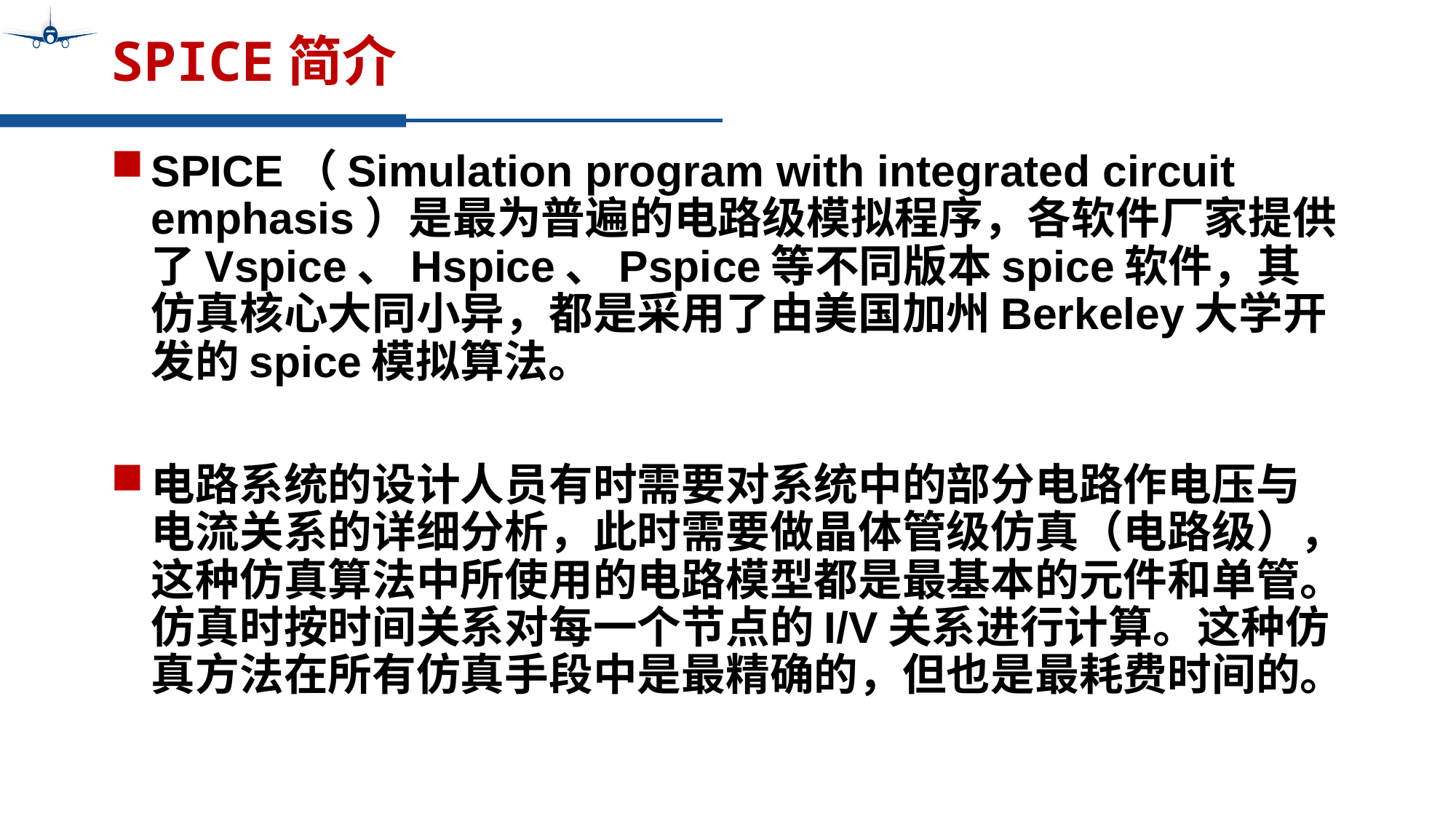

# SPICE简介
SPICE（Simulation program with integrated circuit emphasis）是最为普遍的电路级模拟程序，各软件厂家提供了Vspice、Hspice、Pspice等不同版本spice软件，其仿真核心大同小异，都是采用了由美国加州Berkeley大学开发的spice模拟算法。

电路系统的设计人员有时需要对系统中的部分电路作电压与电流关系的详细分析，此时需要做晶体管级仿真（电路级），这种仿真算法中所使用的电路模型都是最基本的元件和单管。仿真时按时间关系对每一个节点的I/V关系进行计算。这种仿真方法在所有仿真手段中是最精确的，但也是最耗费时间的。